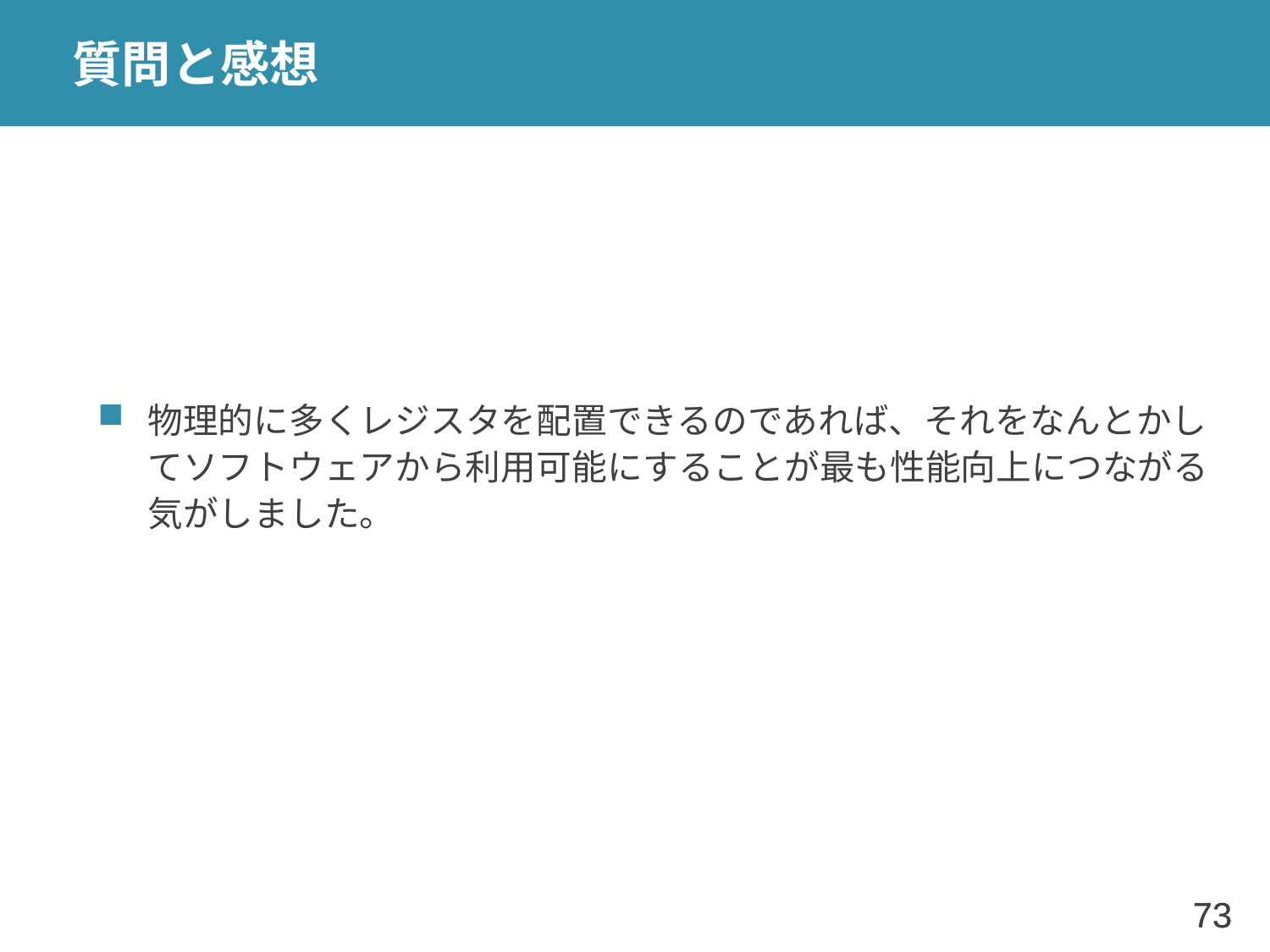

# 質問と感想
物理的に多くレジスタを配置できるのであれば、それをなんとかしてソフトウェアから利用可能にすることが最も性能向上につながる気がしました。